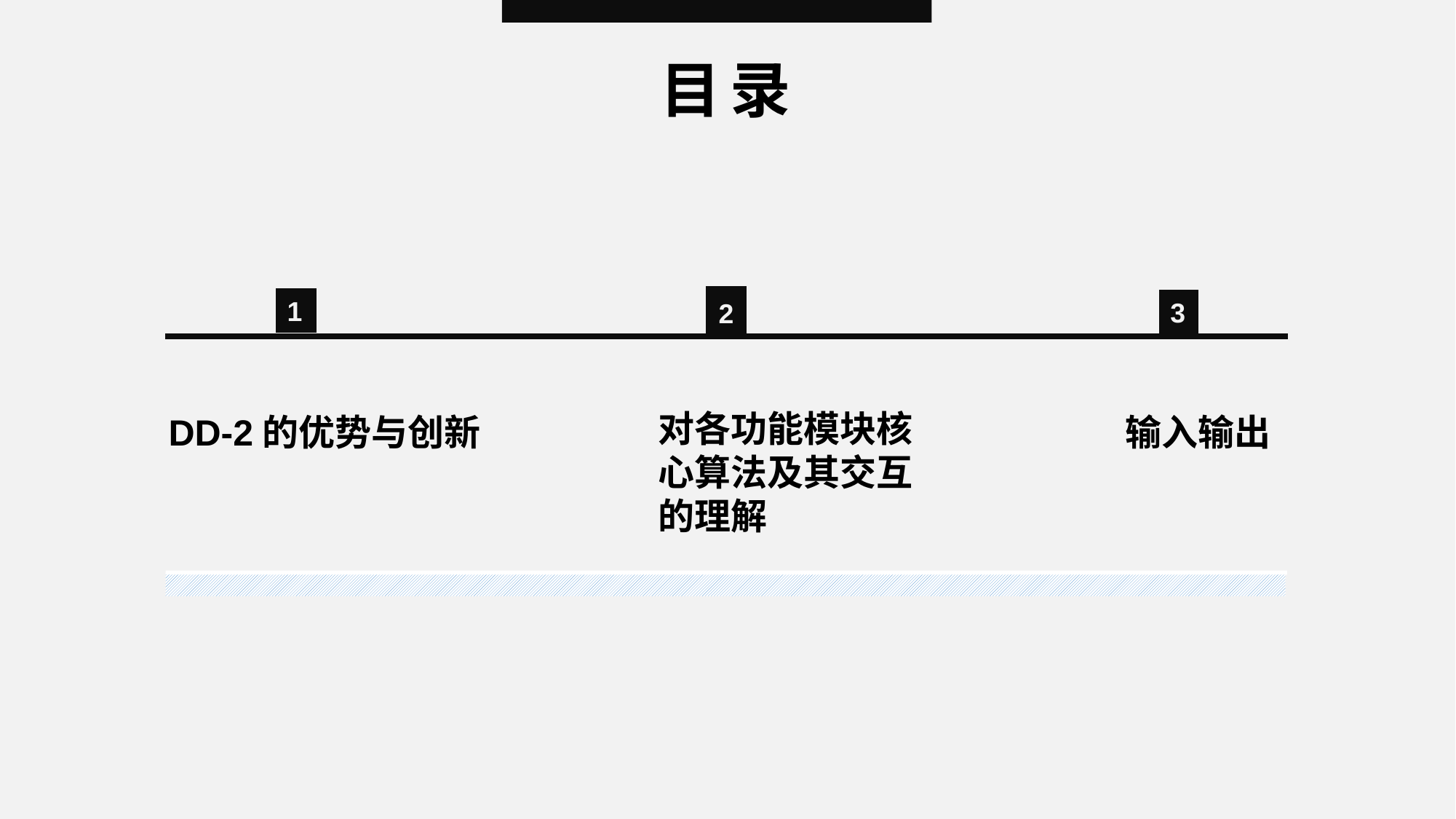

目录

1
3
2
对各功能模块核心算法及其交互的理解
DD-2的优势与创新
输入输出